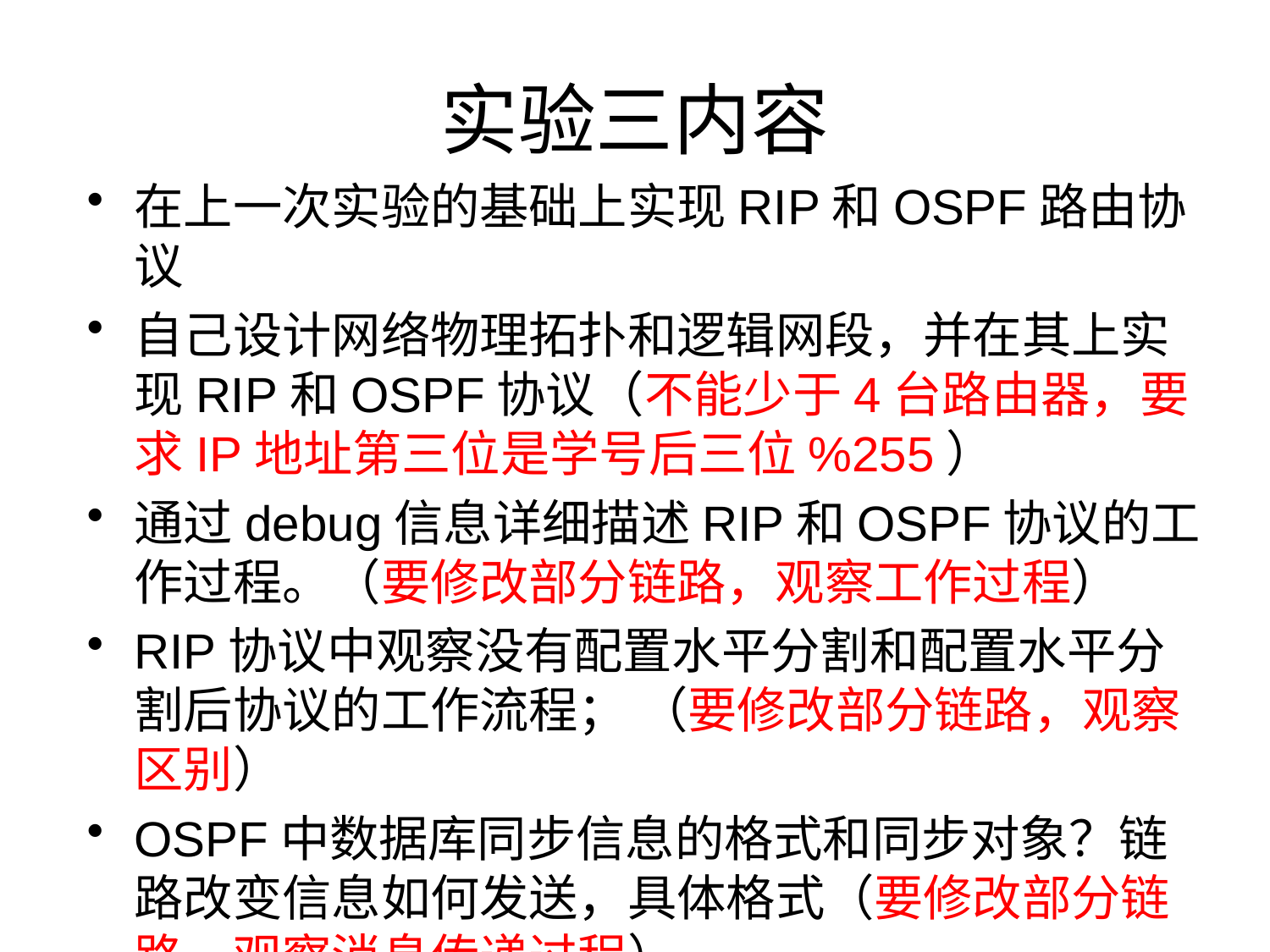

# 实验三内容
在上一次实验的基础上实现RIP和OSPF路由协议
自己设计网络物理拓扑和逻辑网段，并在其上实现RIP和OSPF协议（不能少于4台路由器，要求IP地址第三位是学号后三位%255）
通过debug信息详细描述RIP和OSPF协议的工作过程。（要修改部分链路，观察工作过程）
RIP协议中观察没有配置水平分割和配置水平分割后协议的工作流程； （要修改部分链路，观察区别）
OSPF中数据库同步信息的格式和同步对象？链路改变信息如何发送，具体格式（要修改部分链路，观察消息传递过程）